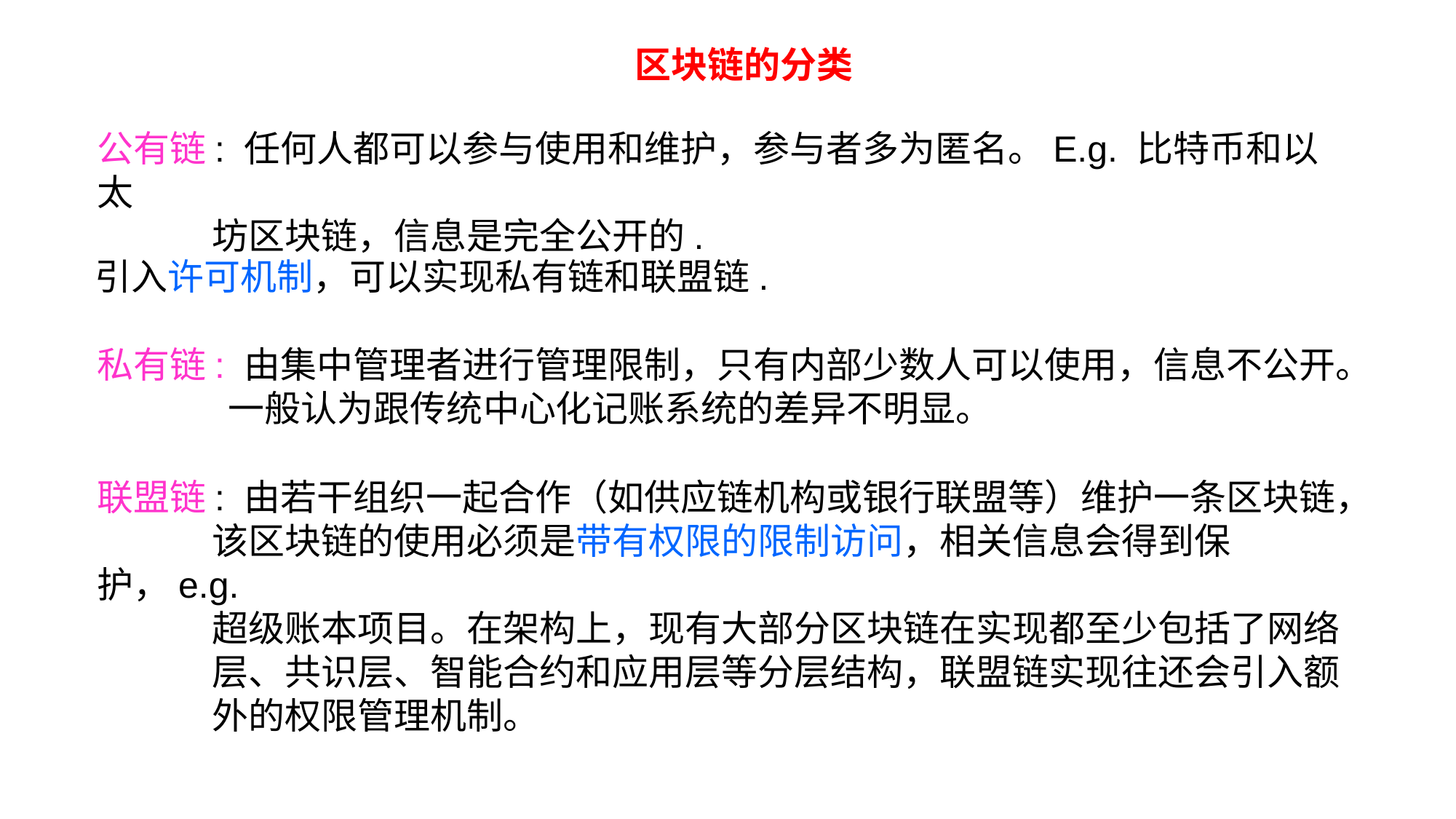

区块链的分类
公有链: 任何人都可以参与使用和维护，参与者多为匿名。E.g. 比特币和以太
             坊区块链，信息是完全公开的.
引入许可机制，可以实现私有链和联盟链.
私有链: 由集中管理者进行管理限制，只有内部少数人可以使用，信息不公开。
               一般认为跟传统中心化记账系统的差异不明显。
联盟链: 由若干组织一起合作（如供应链机构或银行联盟等）维护一条区块链，
             该区块链的使用必须是带有权限的限制访问，相关信息会得到保护，e.g.
             超级账本项目。在架构上，现有大部分区块链在实现都至少包括了网络
             层、共识层、智能合约和应用层等分层结构，联盟链实现往还会引入额
             外的权限管理机制。